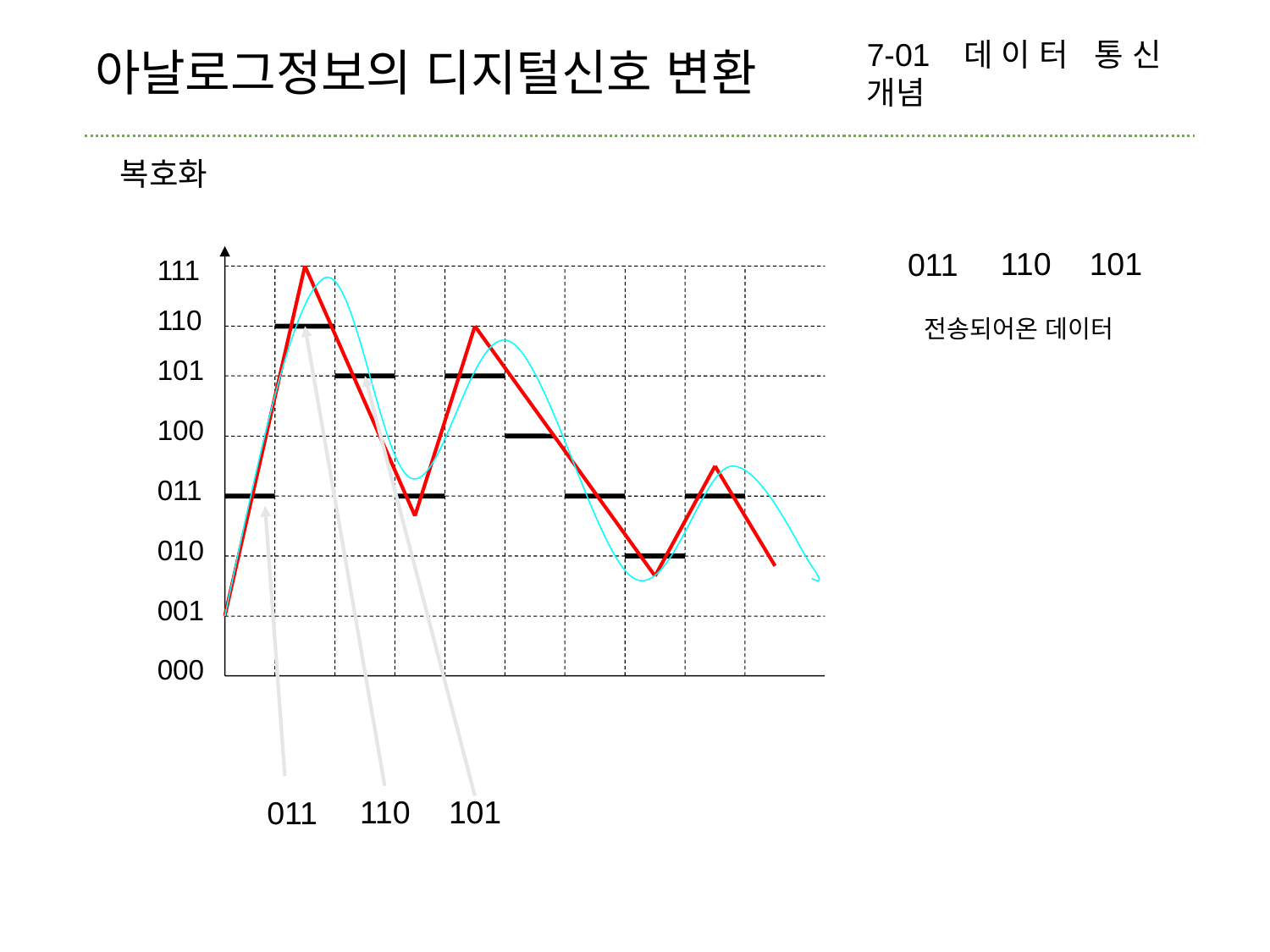

아날로그정보의 디지털신호 변환
7-01 데이터 통신 개념
복호화
110
101
011
111

110
전송되어온 데이터

101

100

011

010

001

000

110
101
011